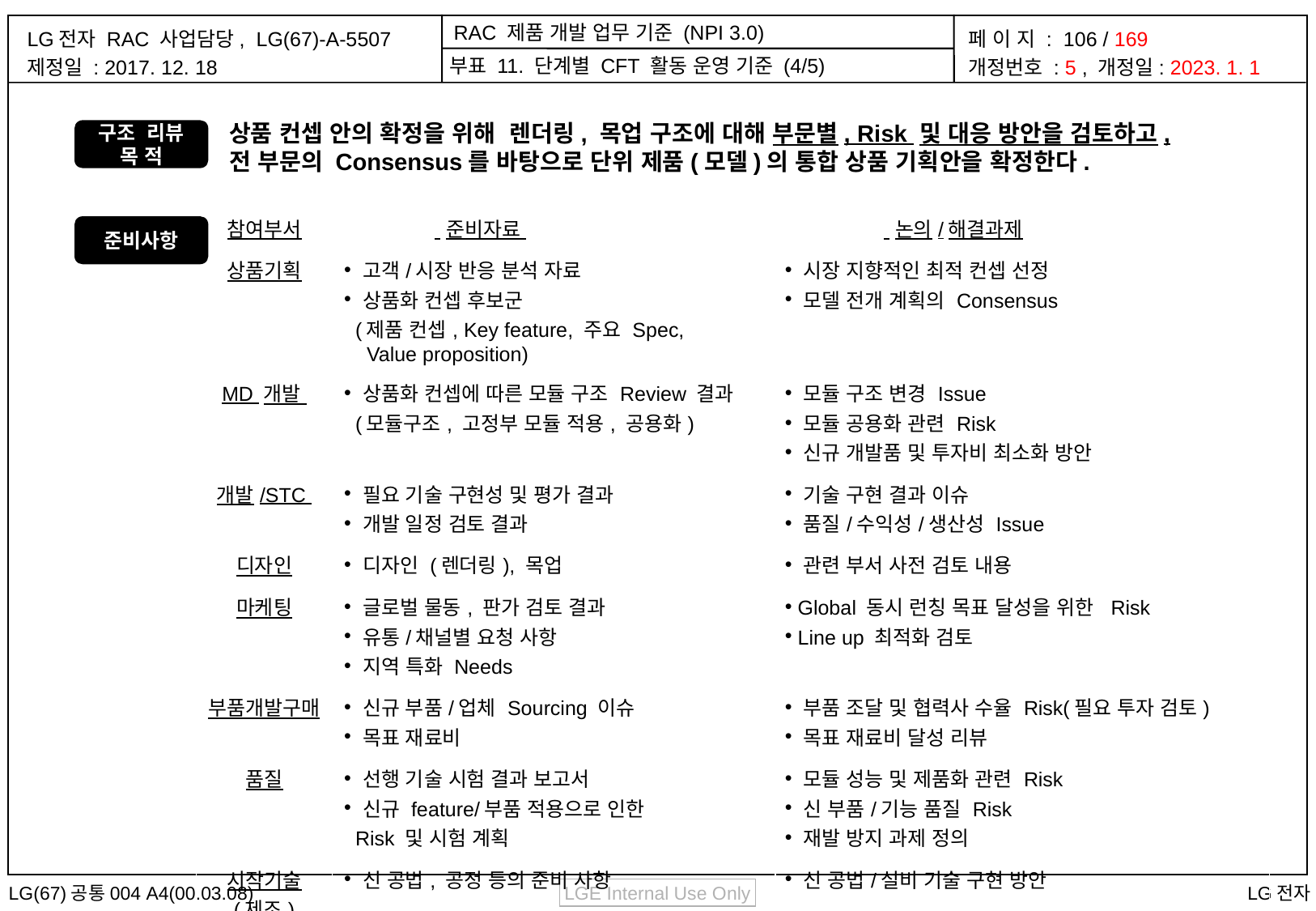

부표 11. 단계별 CFT 활동 운영 기준 (4/5)
상품 컨셉 안의 확정을 위해  렌더링, 목업 구조에 대해 부문별, Risk 및 대응 방안을 검토하고,
전 부문의 Consensus를 바탕으로 단위 제품(모델)의 통합 상품 기획안을 확정한다.
구조  리뷰 목 적
| 참여부서 | 준비자료 | 논의/해결과제 |
| --- | --- | --- |
| 상품기획 | 고객/시장 반응 분석 자료 상품화 컨셉 후보군 (제품 컨셉, Key feature, 주요 Spec, Value proposition) | 시장 지향적인 최적 컨셉 선정 모델 전개 계획의 Consensus |
| MD 개발 | 상품화 컨셉에 따른 모듈 구조 Review 결과 (모듈구조, 고정부 모듈 적용, 공용화) | 모듈 구조 변경 Issue 모듈 공용화 관련 Risk 신규 개발품 및 투자비 최소화 방안 |
| 개발/STC | 필요 기술 구현성 및 평가 결과 개발 일정 검토 결과 | 기술 구현 결과 이슈 품질/수익성/생산성 Issue |
| 디자인 | 디자인 (렌더링), 목업 | 관련 부서 사전 검토 내용 |
| 마케팅 | 글로벌 물동, 판가 검토 결과 유통/채널별 요청 사항 지역 특화 Needs | Global 동시 런칭 목표 달성을 위한 Risk Line up 최적화 검토 |
| 부품개발구매 | 신규 부품/업체 Sourcing 이슈 목표 재료비 | 부품 조달 및 협력사 수율 Risk(필요 투자 검토) 목표 재료비 달성 리뷰 |
| 품질 | 선행 기술 시험 결과 보고서 신규 feature/부품 적용으로 인한 Risk 및 시험 계획 | 모듈 성능 및 제품화 관련 Risk 신 부품/기능 품질 Risk 재발 방지 과제 정의 |
| 시작기술 (제조) | 신 공법, 공정 등의 준비 사항 | 신 공법/설비 기술 구현 방안 |
준비사항